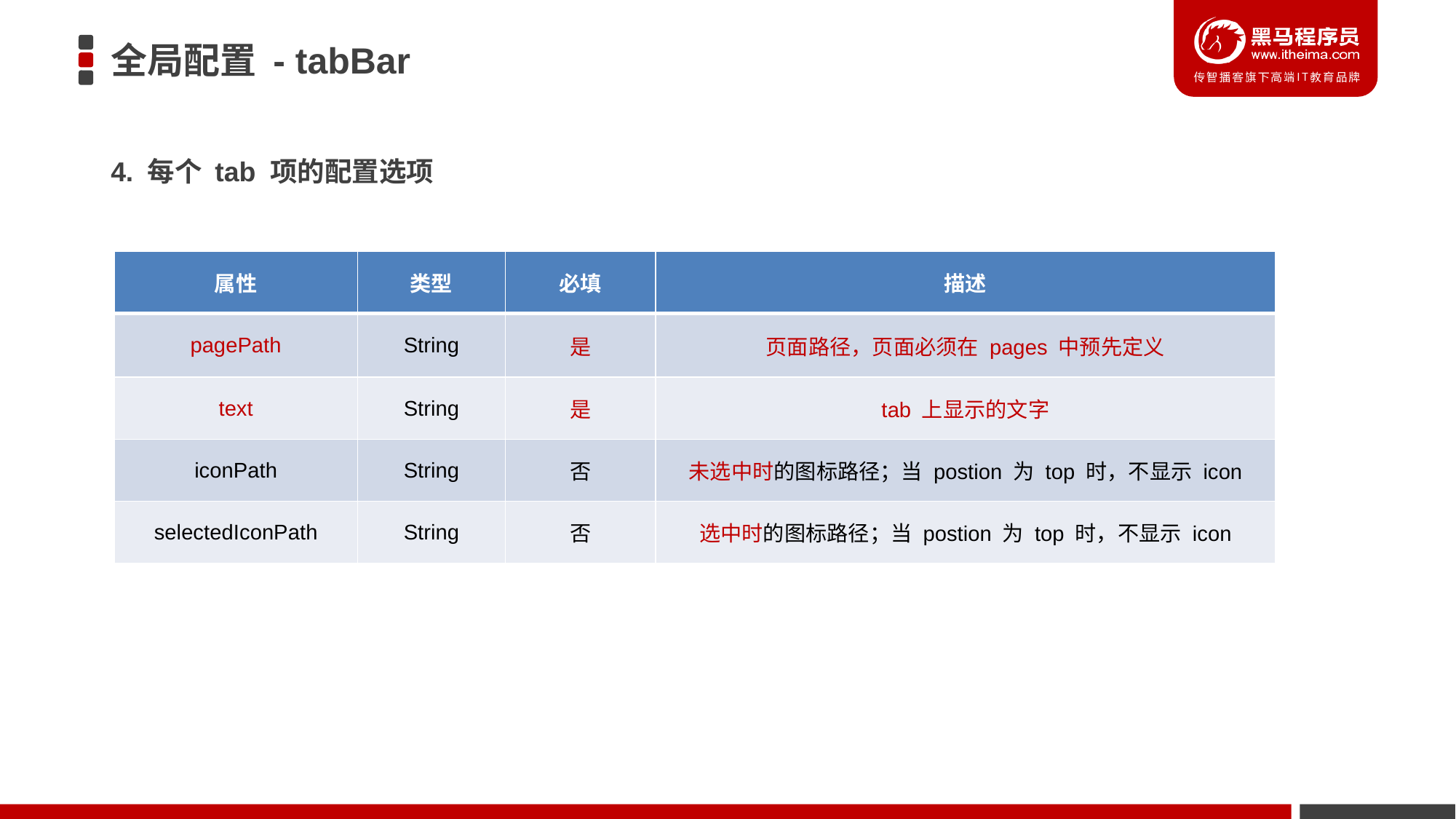

# 全局配置 - tabBar
4. 每个 tab 项的配置选项
| 属性 | 类型 | 必填 | 描述 |
| --- | --- | --- | --- |
| pagePath | String | 是 | 页面路径，页面必须在 pages 中预先定义 |
| text | String | 是 | tab 上显示的文字 |
| iconPath | String | 否 | 未选中时的图标路径；当 postion 为 top 时，不显示 icon |
| selectedIconPath | String | 否 | 选中时的图标路径；当 postion 为 top 时，不显示 icon |